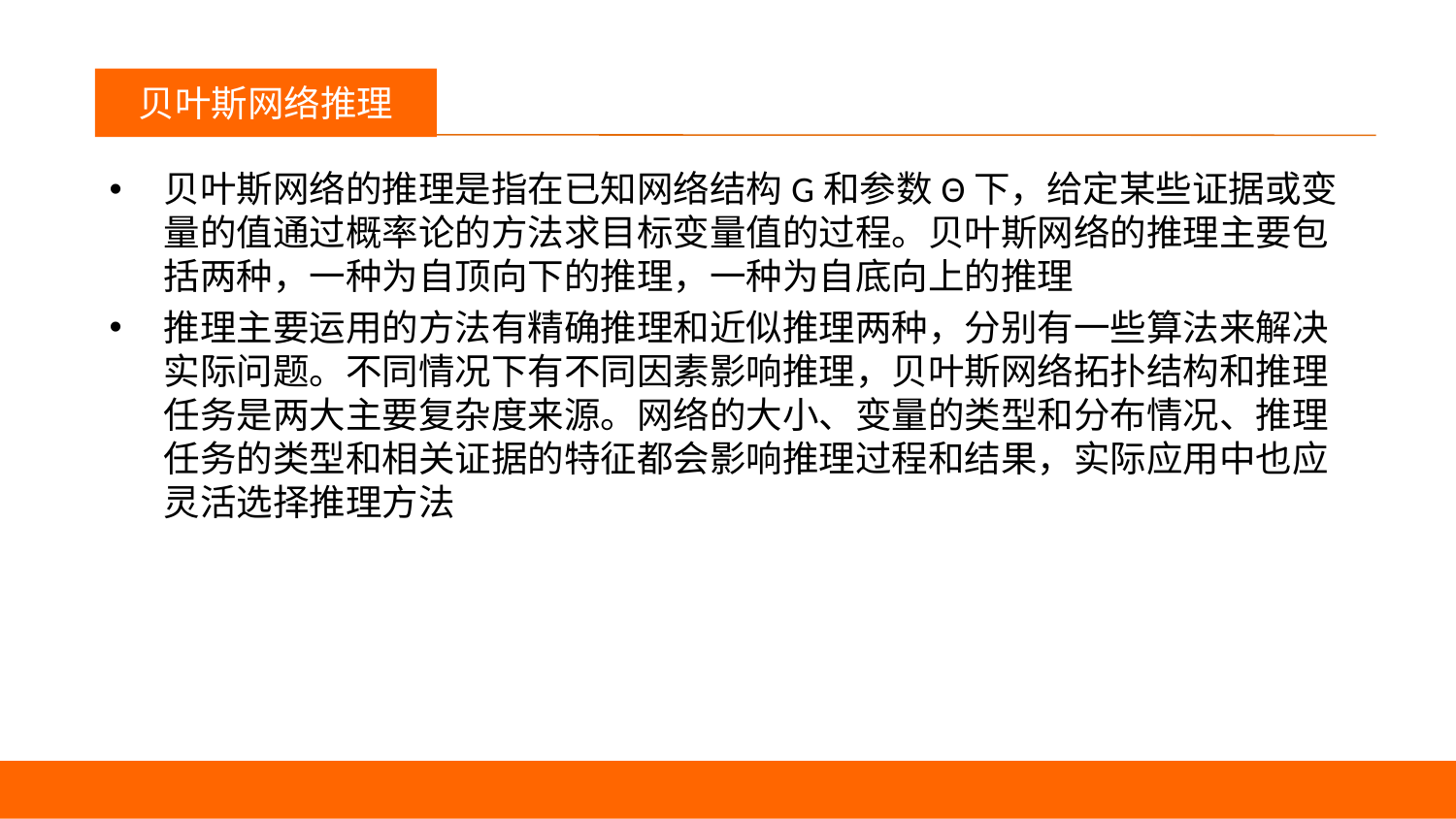

议程
贝叶斯网络推理

贝叶斯网络的推理是指在已知网络结构G和参数Θ下，给定某些证据或变量的值通过概率论的方法求目标变量值的过程。贝叶斯网络的推理主要包括两种，一种为自顶向下的推理，一种为自底向上的推理
推理主要运用的方法有精确推理和近似推理两种，分别有一些算法来解决实际问题。不同情况下有不同因素影响推理，贝叶斯网络拓扑结构和推理任务是两大主要复杂度来源。网络的大小、变量的类型和分布情况、推理任务的类型和相关证据的特征都会影响推理过程和结果，实际应用中也应灵活选择推理方法